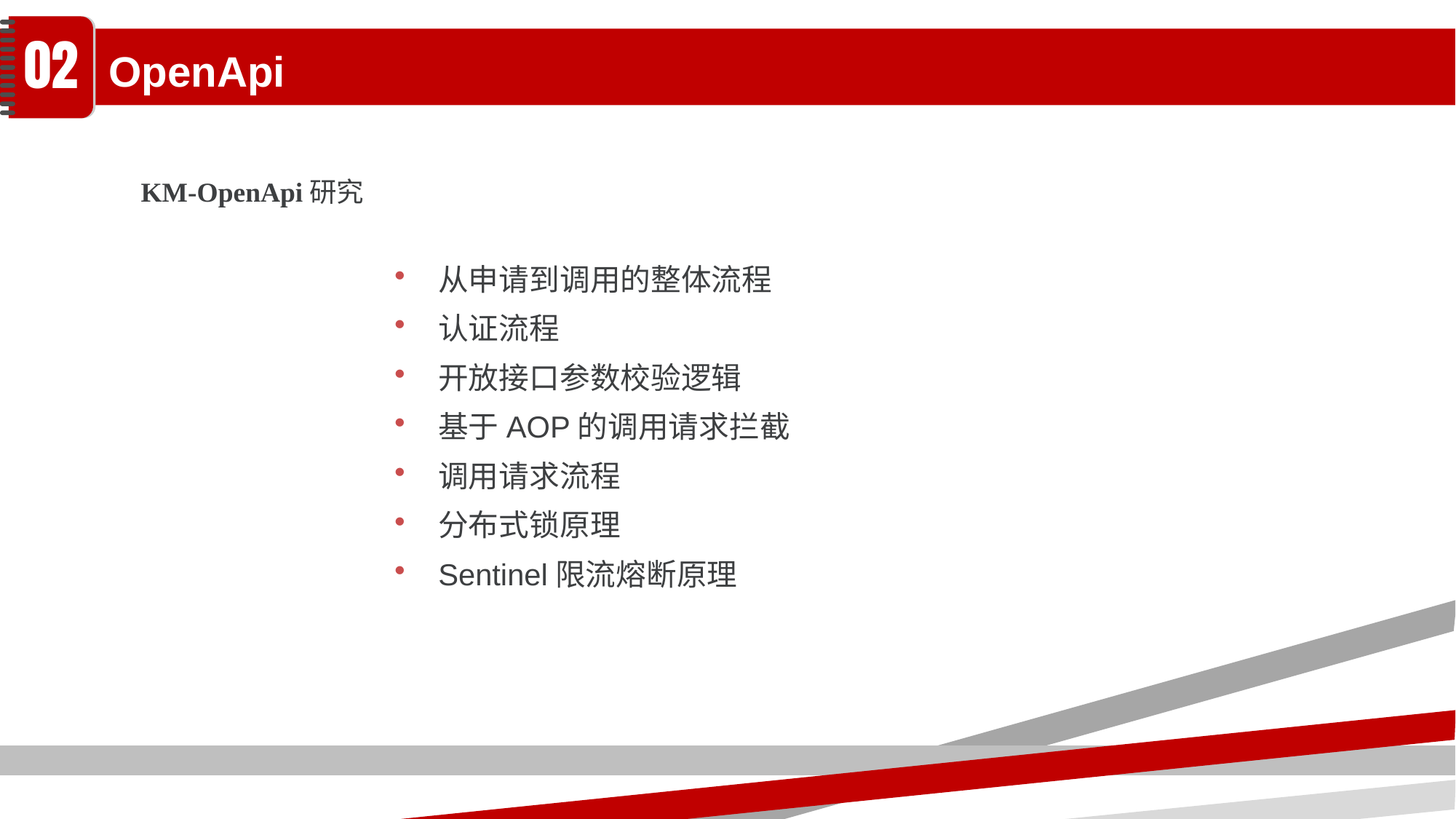

02
# OpenApi
KM-OpenApi研究

从申请到调用的整体流程
认证流程
开放接口参数校验逻辑
基于AOP的调用请求拦截
调用请求流程
分布式锁原理
Sentinel限流熔断原理